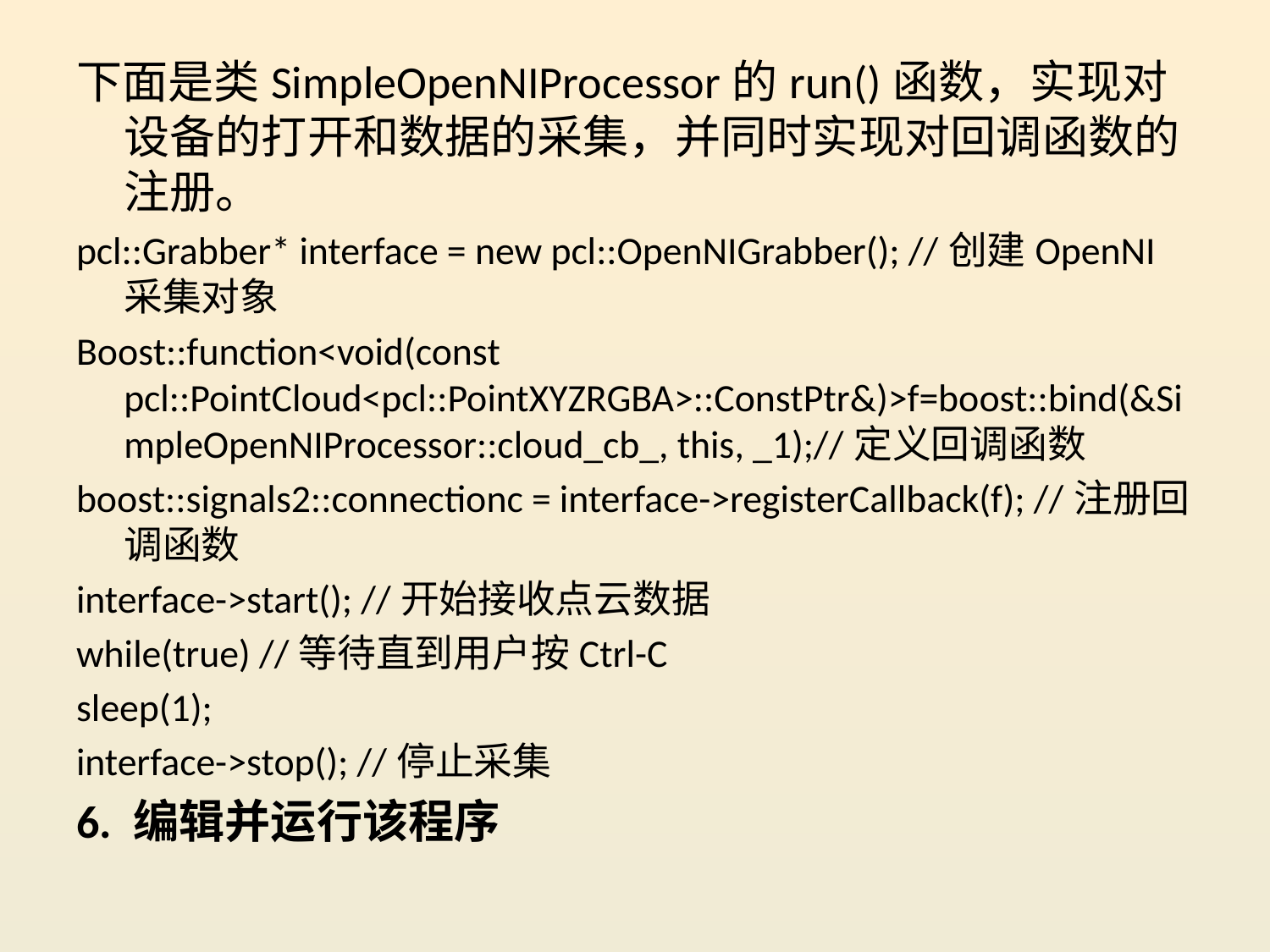

下面是类SimpleOpenNIProcessor的run()函数，实现对设备的打开和数据的采集，并同时实现对回调函数的注册。
pcl::Grabber* interface = new pcl::OpenNIGrabber(); //创建OpenNI采集对象
Boost::function<void(const pcl::PointCloud<pcl::PointXYZRGBA>::ConstPtr&)>f=boost::bind(&SimpleOpenNIProcessor::cloud_cb_, this, _1);//定义回调函数
boost::signals2::connectionc = interface->registerCallback(f); //注册回调函数
interface->start(); //开始接收点云数据
while(true) //等待直到用户按Ctrl-C
sleep(1);
interface->stop(); //停止采集
6. 编辑并运行该程序